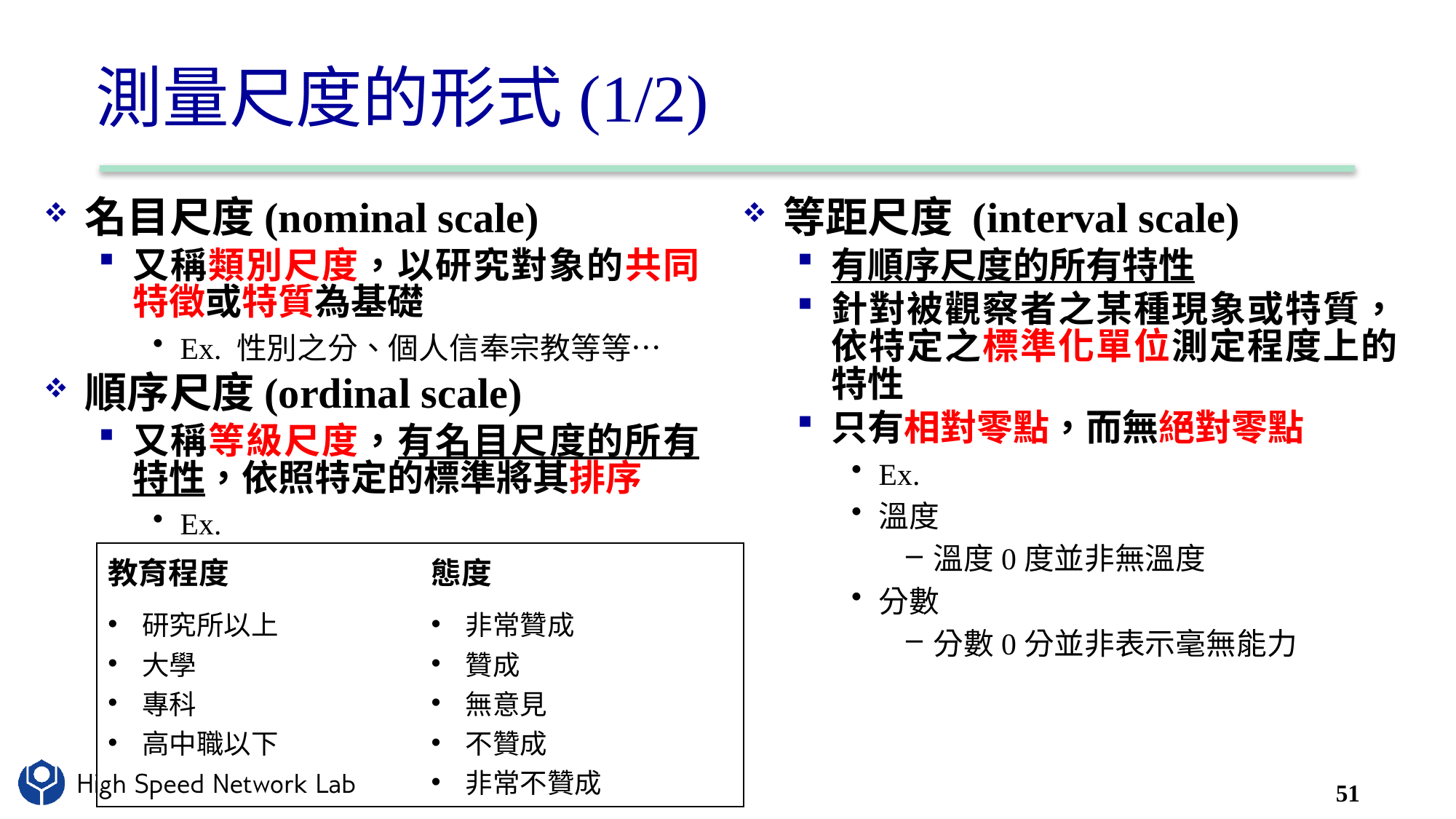

# 測量尺度的形式(1/2)
名目尺度(nominal scale)
又稱類別尺度，以研究對象的共同特徵或特質為基礎
Ex. 性別之分、個人信奉宗教等等…
順序尺度(ordinal scale)
又稱等級尺度，有名目尺度的所有特性，依照特定的標準將其排序
Ex.

等距尺度 (interval scale)
有順序尺度的所有特性
針對被觀察者之某種現象或特質，依特定之標準化單位測定程度上的特性
只有相對零點，而無絕對零點
Ex.
溫度
溫度0度並非無溫度
分數
分數0分並非表示毫無能力

| 教育程度 | 態度 |
| --- | --- |
| 研究所以上 大學 專科 高中職以下 | 非常贊成 贊成 無意見 不贊成 非常不贊成 |
51